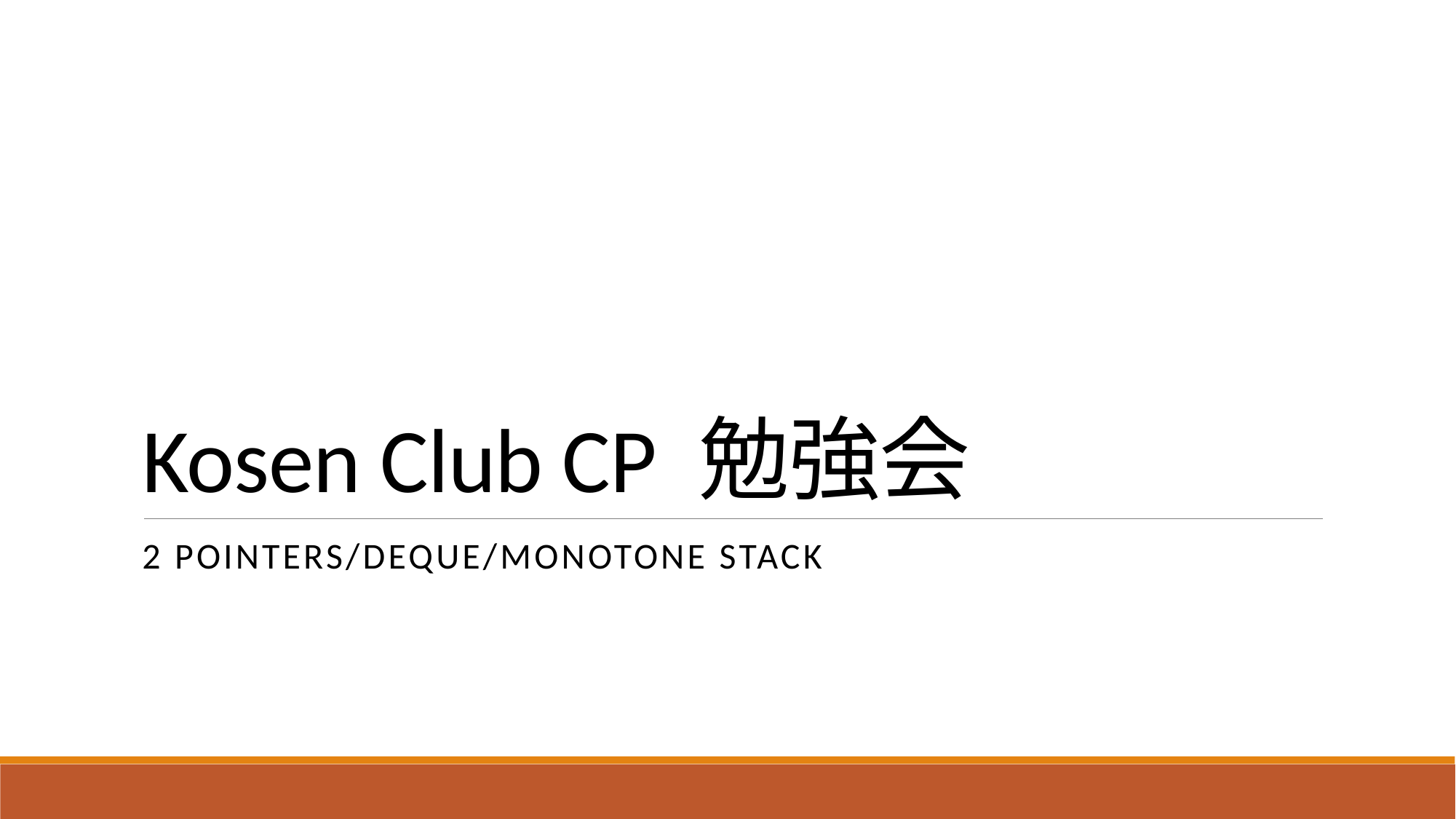

# Kosen Club CP 勉強会
2 pointers/deque/monotone stack